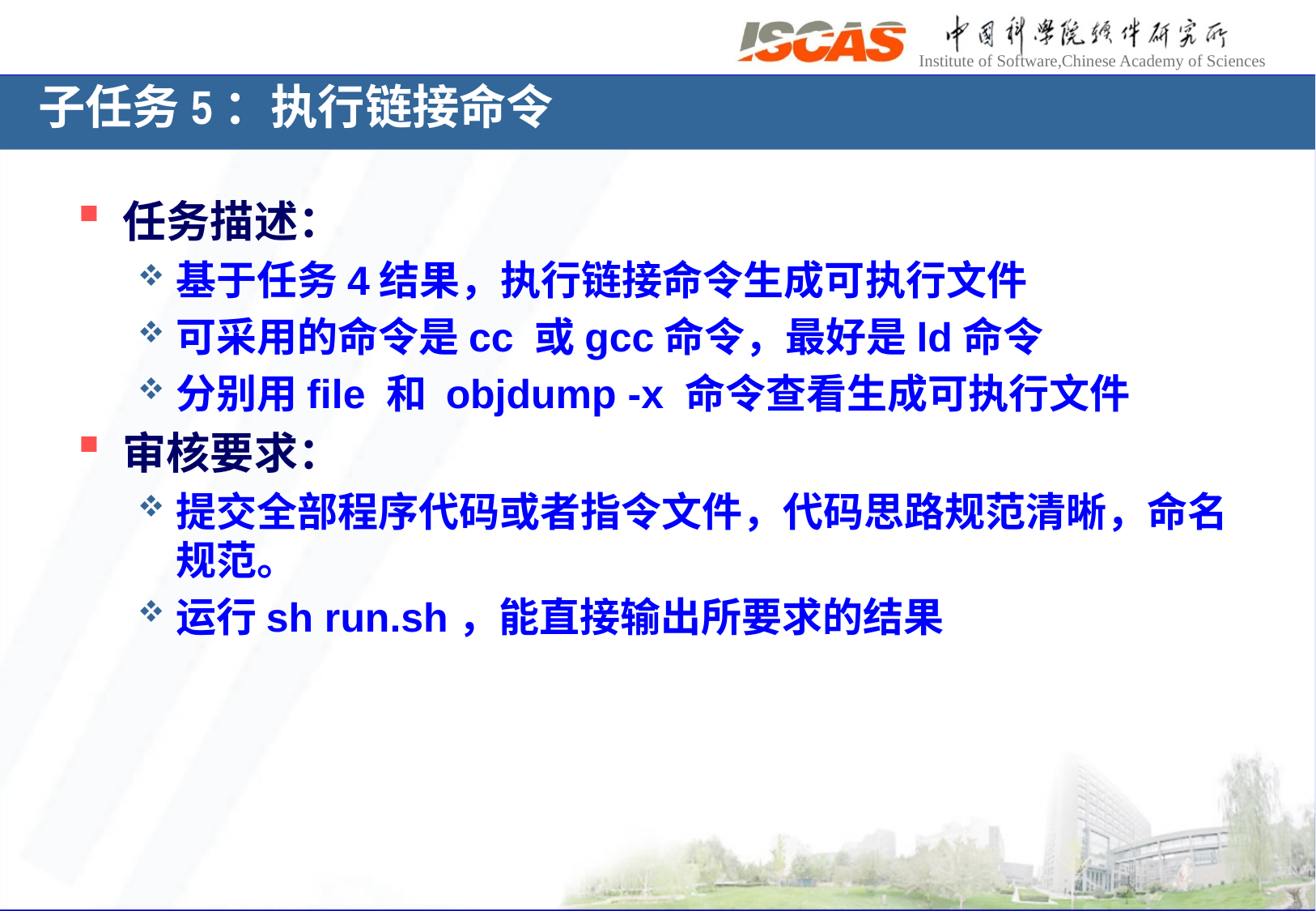

子任务5：执行链接命令
任务描述：
基于任务4结果，执行链接命令生成可执行文件
可采用的命令是cc 或gcc命令，最好是ld命令
分别用file 和 objdump -x 命令查看生成可执行文件
审核要求：
提交全部程序代码或者指令文件，代码思路规范清晰，命名规范。
运行sh run.sh，能直接输出所要求的结果